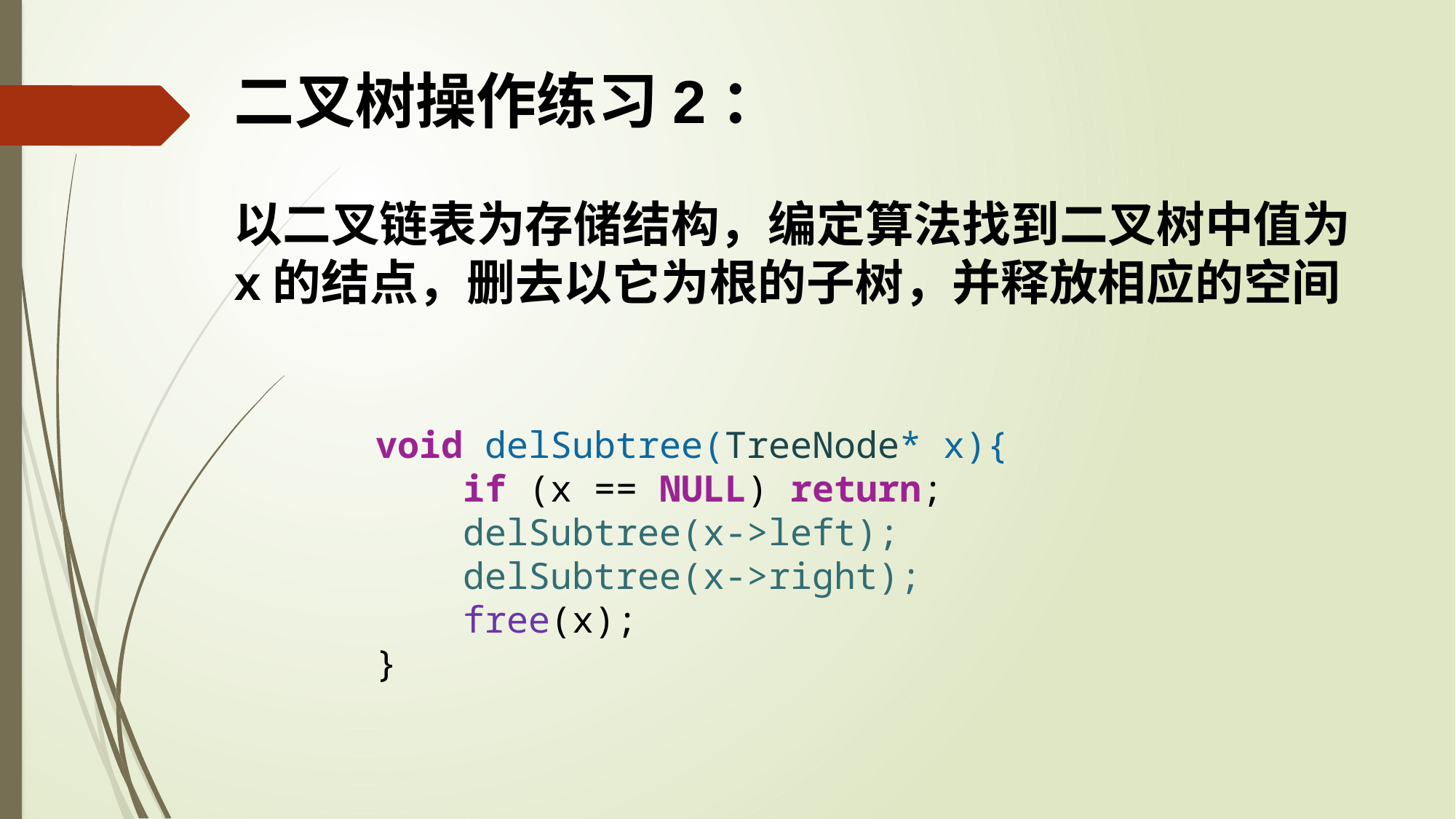

二叉树操作练习2：

以二叉链表为存储结构，编定算法找到二叉树中值为x的结点，删去以它为根的子树，并释放相应的空间
void delSubtree(TreeNode* x){
    if (x == NULL) return;
    delSubtree(x->left);
    delSubtree(x->right);
    free(x);
}